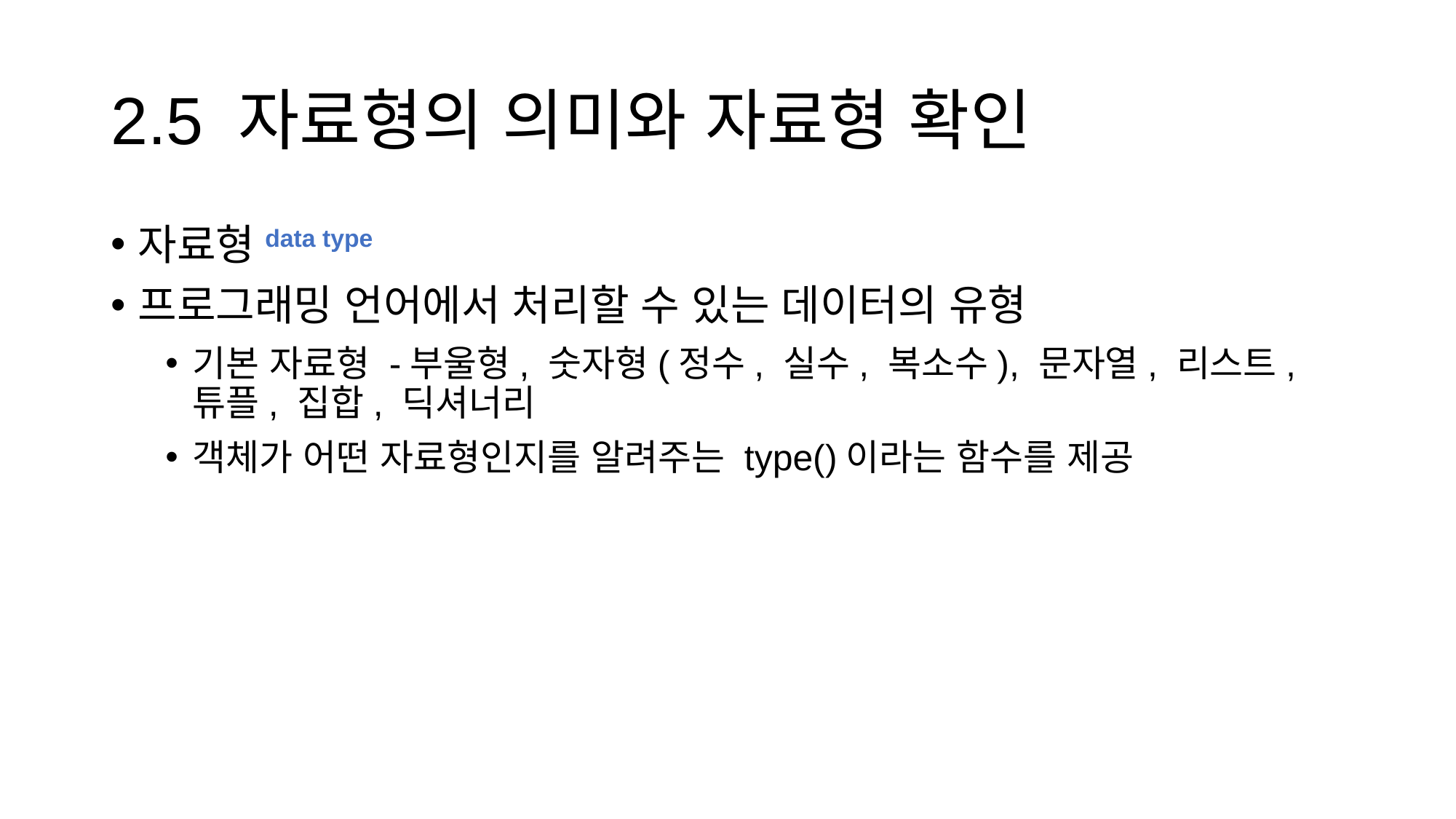

# 2.5 자료형의 의미와 자료형 확인
자료형data type
프로그래밍 언어에서 처리할 수 있는 데이터의 유형
기본 자료형 -부울형, 숫자형(정수, 실수, 복소수), 문자열, 리스트, 튜플, 집합, 딕셔너리
객체가 어떤 자료형인지를 알려주는 type()이라는 함수를 제공